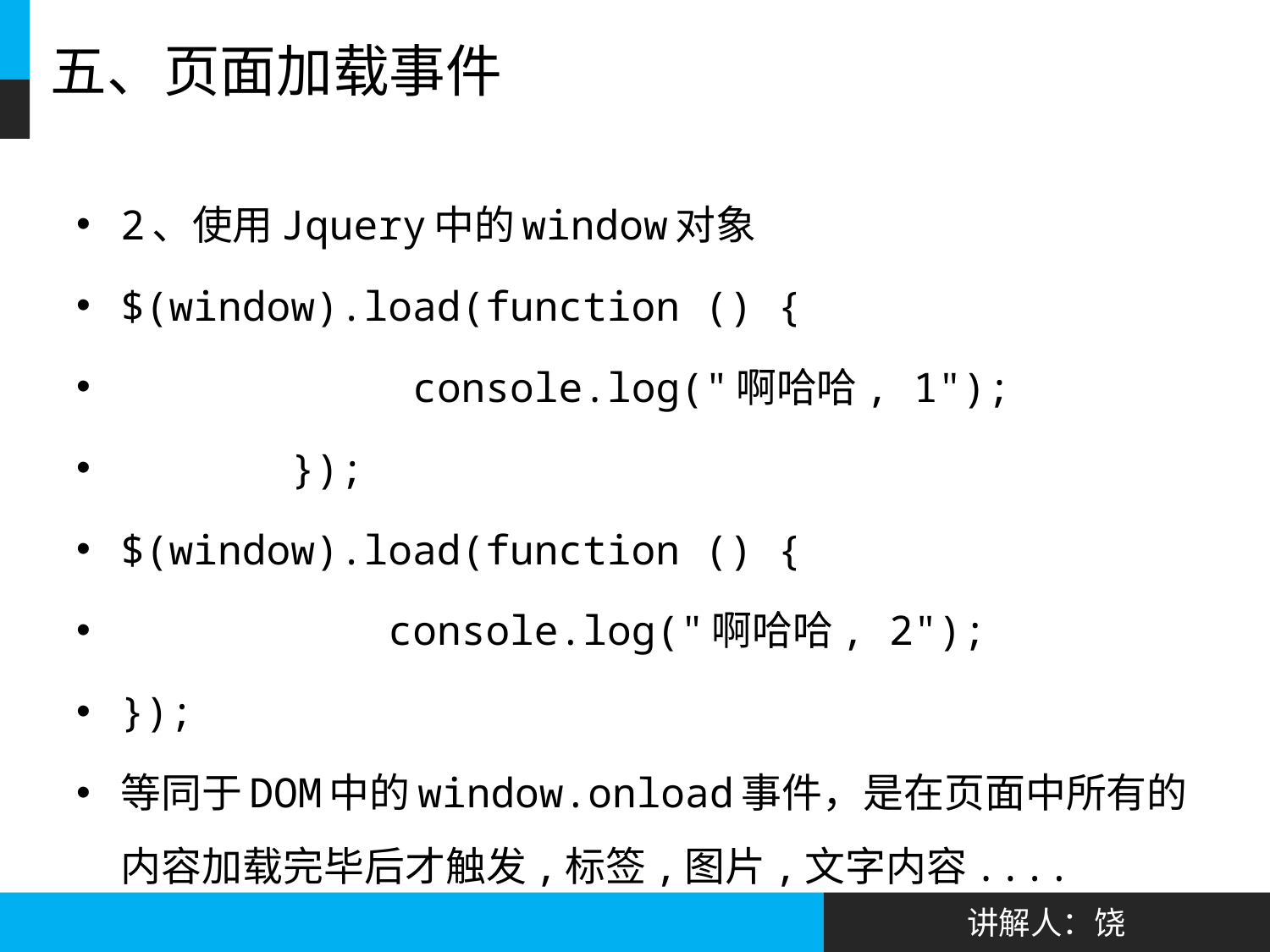

# 五、页面加载事件
2、使用Jquery中的window对象
$(window).load(function () {
            console.log("啊哈哈, 1");
       });
$(window).load(function () {
           console.log("啊哈哈, 2");
});
等同于DOM中的window.onload事件，是在页面中所有的内容加载完毕后才触发,标签,图片,文字内容....